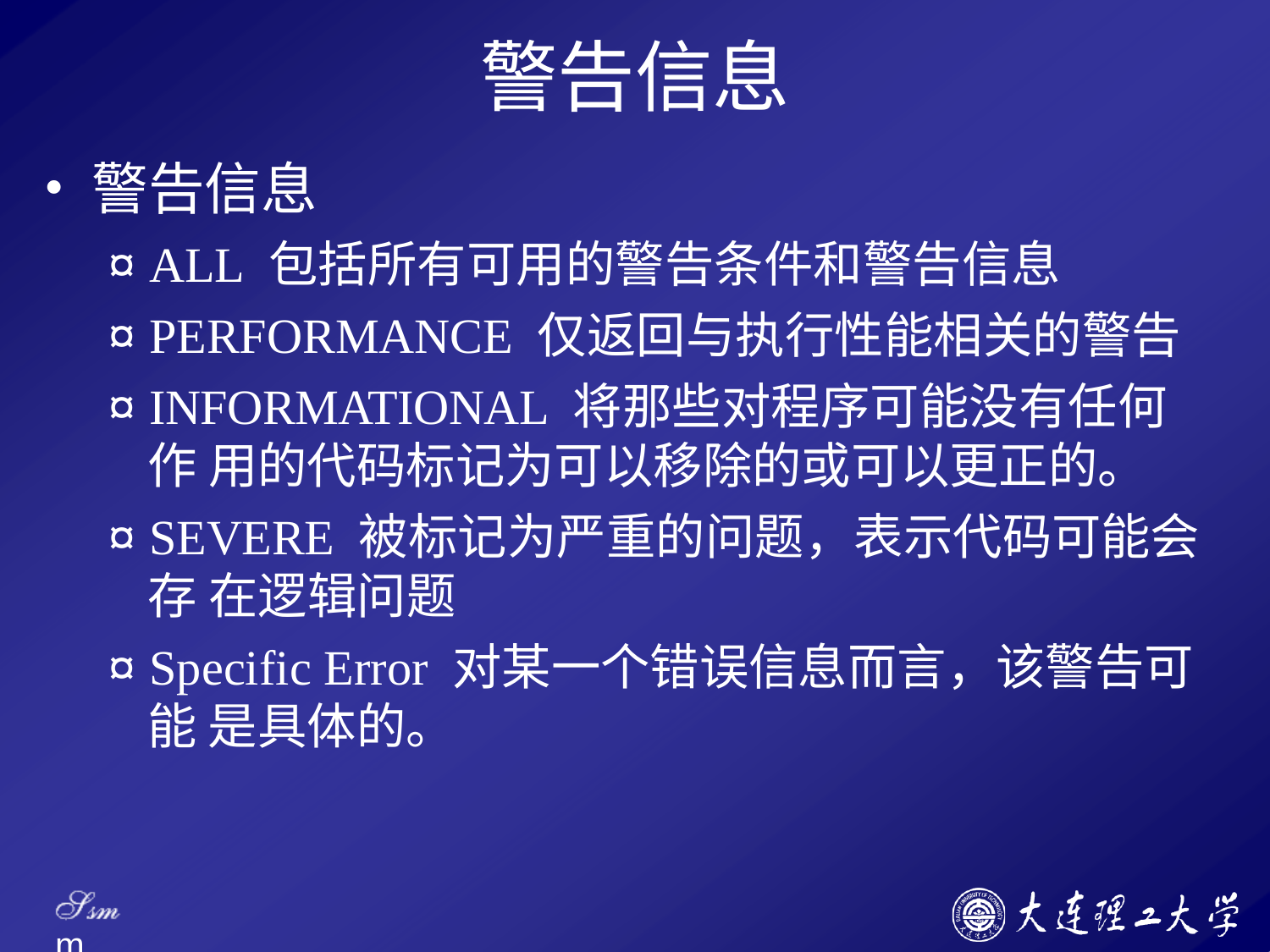

# 警告信息
警告信息
¤ ALL 包括所有可用的警告条件和警告信息
¤ PERFORMANCE 仅返回与执行性能相关的警告
¤ INFORMATIONAL 将那些对程序可能没有任何作 用的代码标记为可以移除的或可以更正的。
¤ SEVERE 被标记为严重的问题，表示代码可能会存 在逻辑问题
¤ Specific Error 对某一个错误信息而言，该警告可能 是具体的。

Ssm